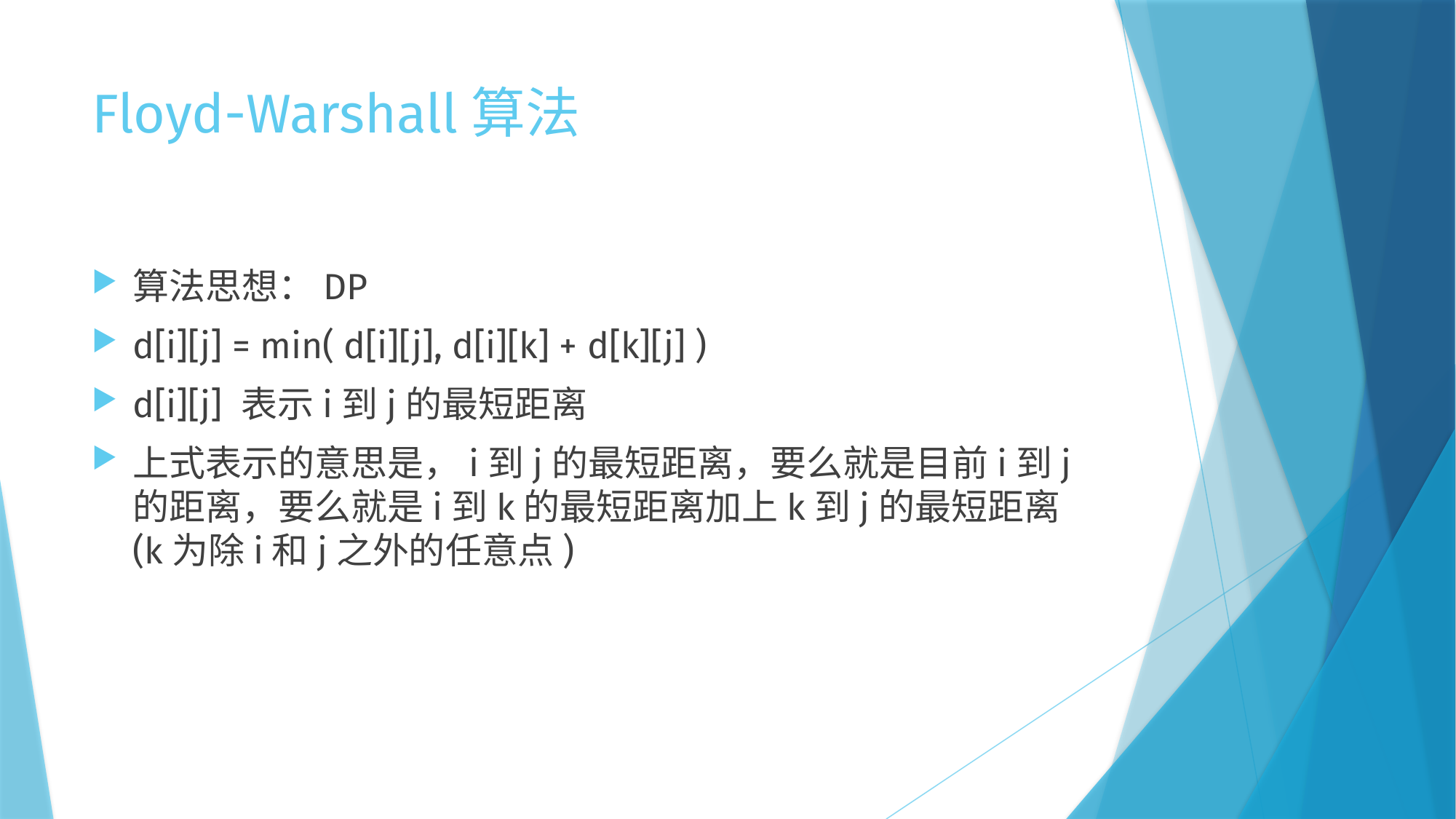

# Floyd-Warshall算法
算法思想：DP
d[i][j] = min( d[i][j], d[i][k] + d[k][j] )
d[i][j] 表示i到j的最短距离
上式表示的意思是，i到j的最短距离，要么就是目前i到j的距离，要么就是i到k的最短距离加上k到j的最短距离(k为除i和j之外的任意点)